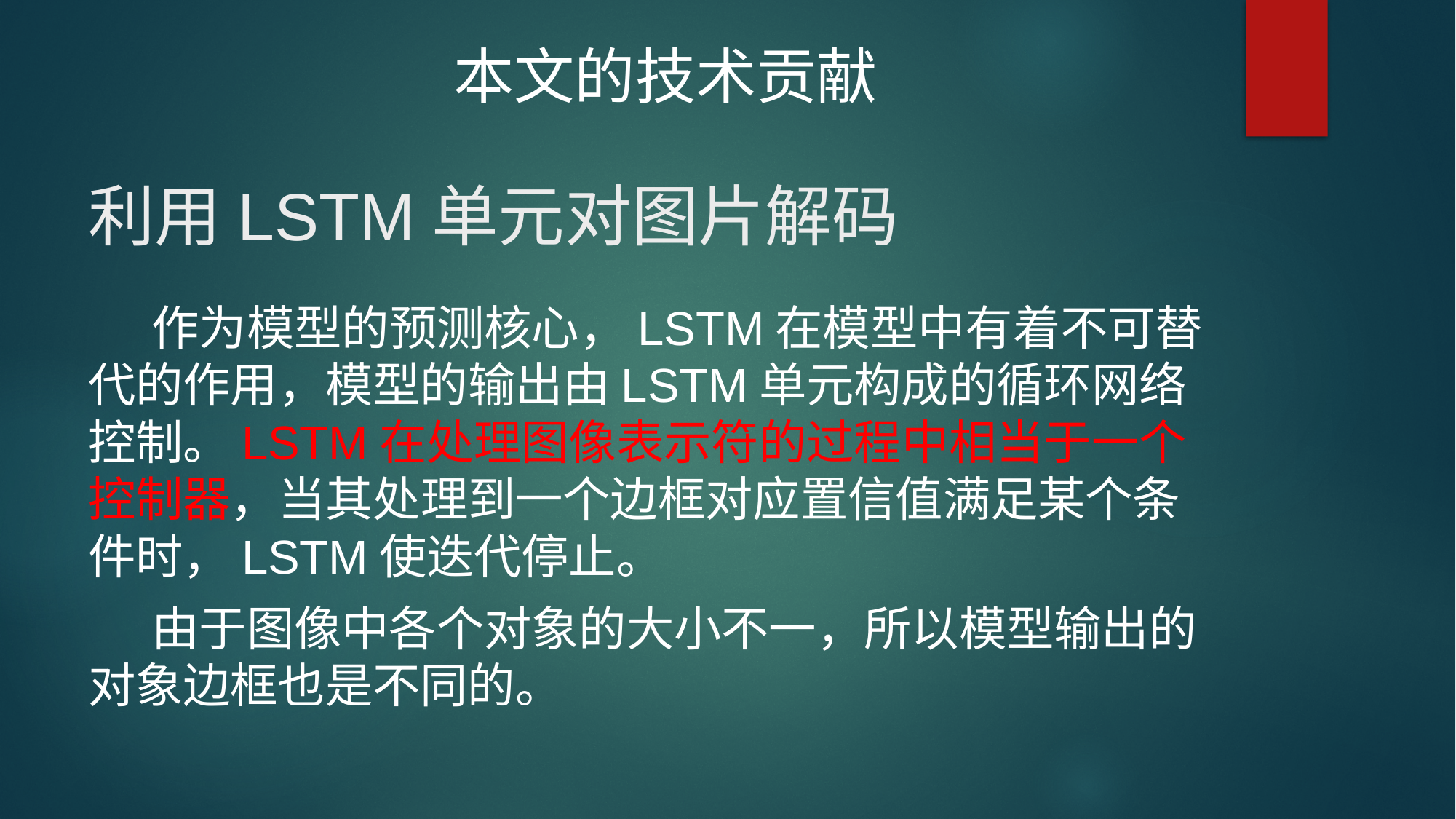

本文的技术贡献
# 利用LSTM单元对图片解码
     作为模型的预测核心，LSTM在模型中有着不可替代的作用，模型的输出由LSTM单元构成的循环网络控制。LSTM在处理图像表示符的过程中相当于一个控制器，当其处理到一个边框对应置信值满足某个条件时，LSTM使迭代停止。
     由于图像中各个对象的大小不一，所以模型输出的对象边框也是不同的。